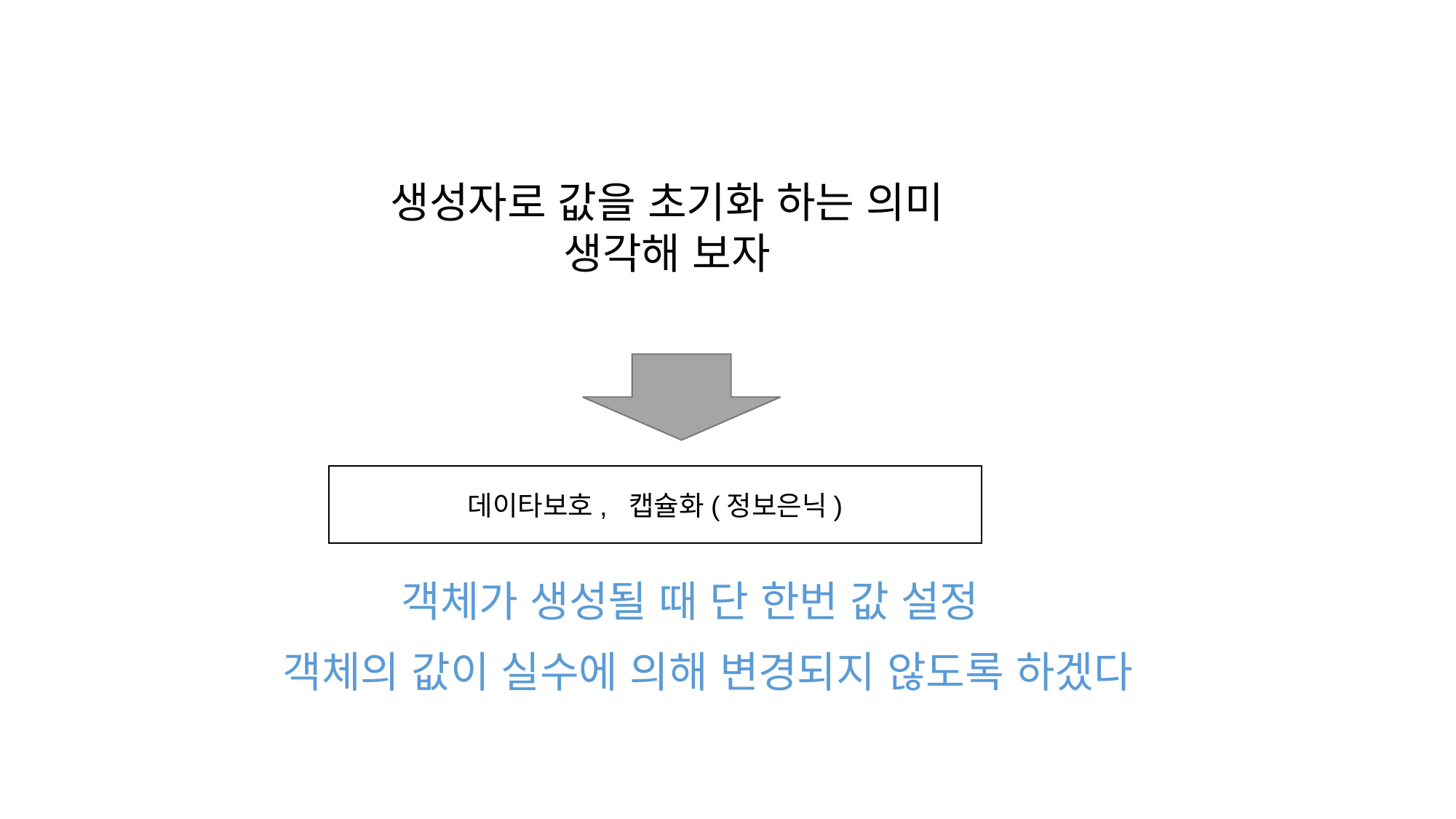

생성자로 값을 초기화 하는 의미
생각해 보자

데이타보호,  캡슐화(정보은닉)
객체가 생성될 때 단 한번 값 설정

객체의 값이 실수에 의해 변경되지 않도록 하겠다